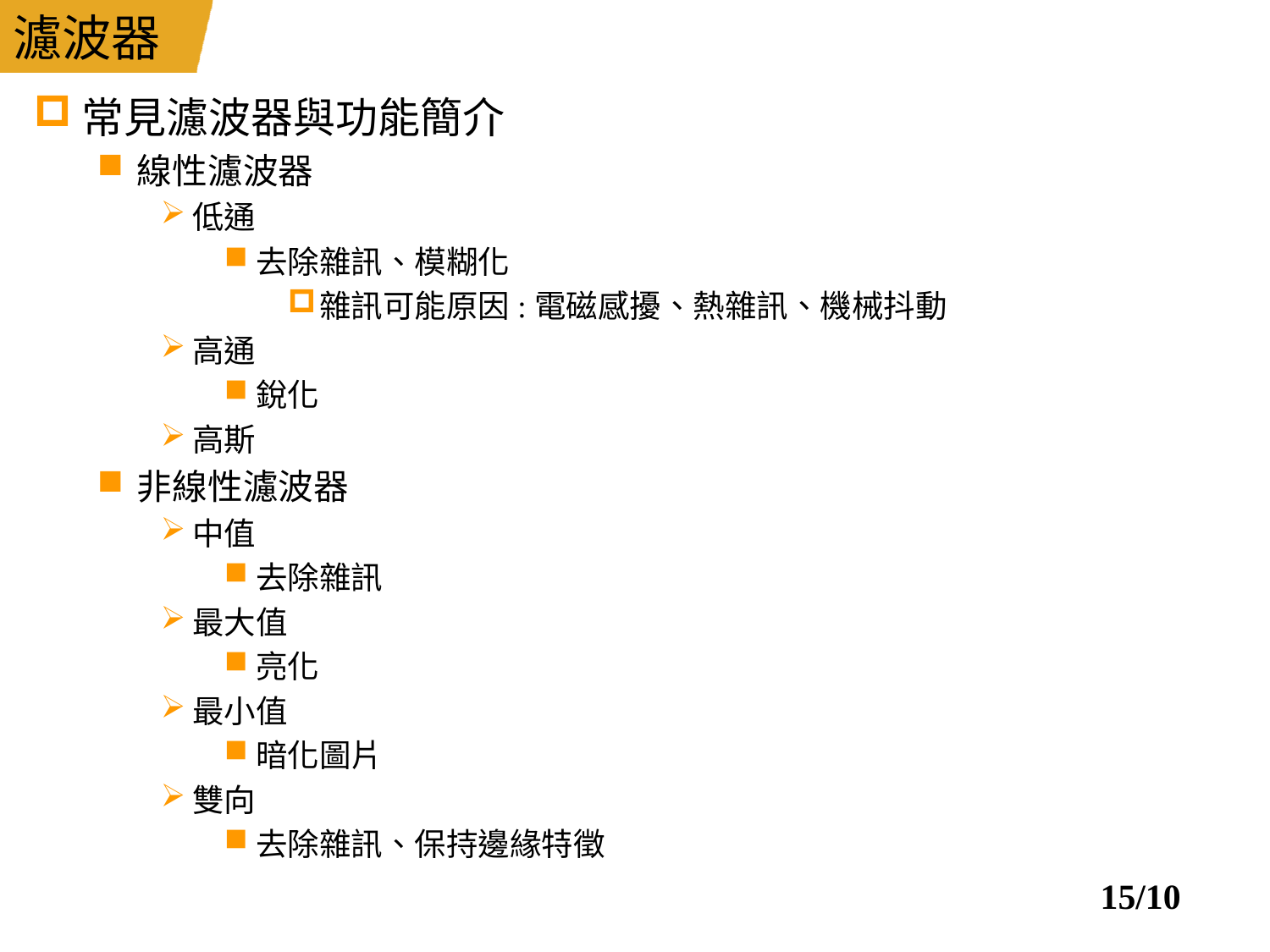

# 濾波器
常見濾波器與功能簡介
線性濾波器
低通
去除雜訊、模糊化
雜訊可能原因:電磁感擾、熱雜訊、機械抖動
高通
銳化
高斯
非線性濾波器
中值
去除雜訊
最大值
亮化
最小值
暗化圖片
雙向
去除雜訊、保持邊緣特徵